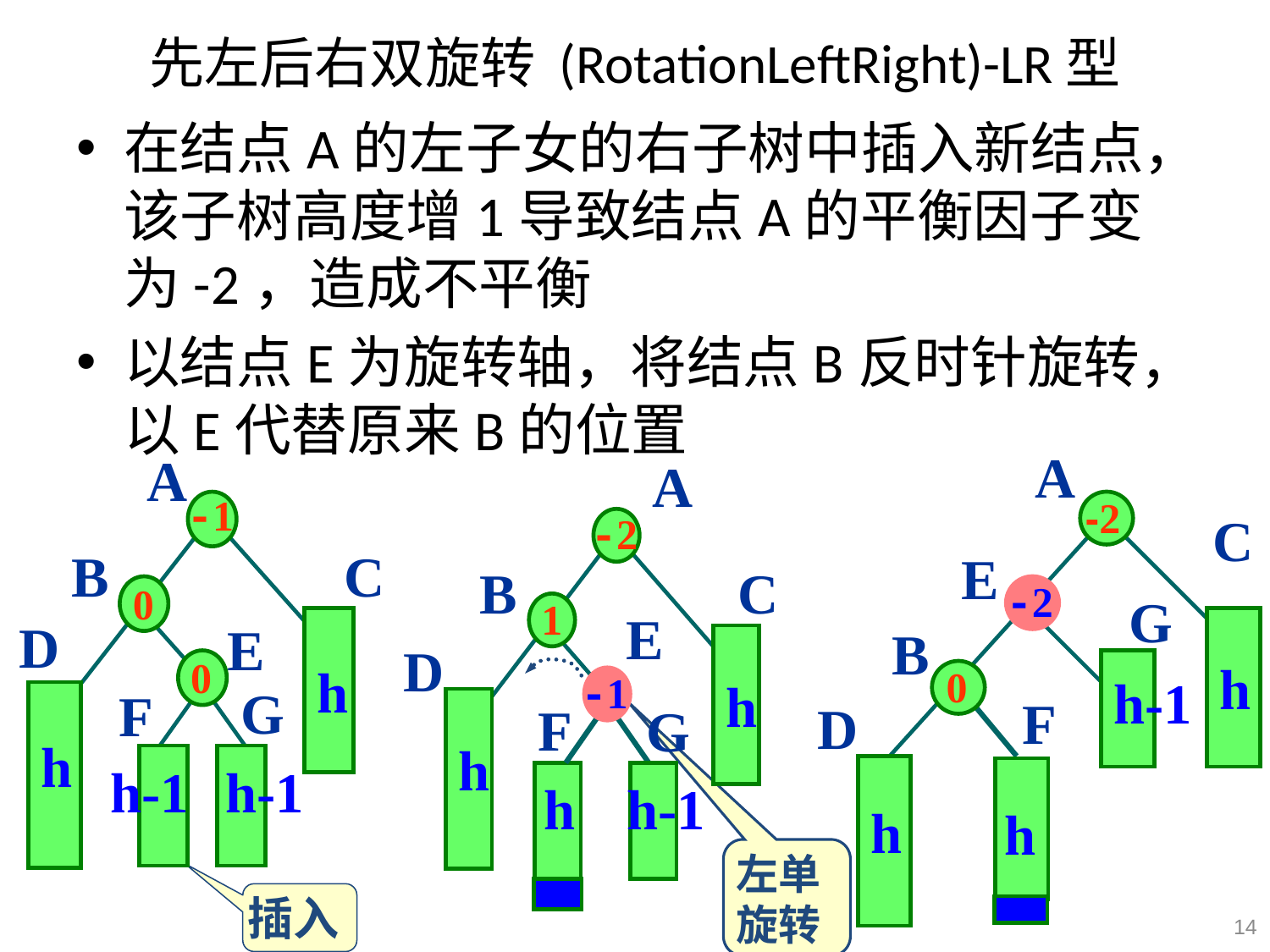

# 先左后右双旋转 (RotationLeftRight)-LR型
在结点A的左子女的右子树中插入新结点，该子树高度增1导致结点A的平衡因子变为-2，造成不平衡
以结点E为旋转轴，将结点B反时针旋转，以E代替原来B的位置
A
-2

C

-2

G
h
B

0

h-1
F
D

h

h

E
A
-1

B

C
0

D
E
h

0

G
F
h

h-1
h-1
A
-2

h

h

h
h-1

B
C
1
E
D
-1
F
G

左单
旋转
插入

14